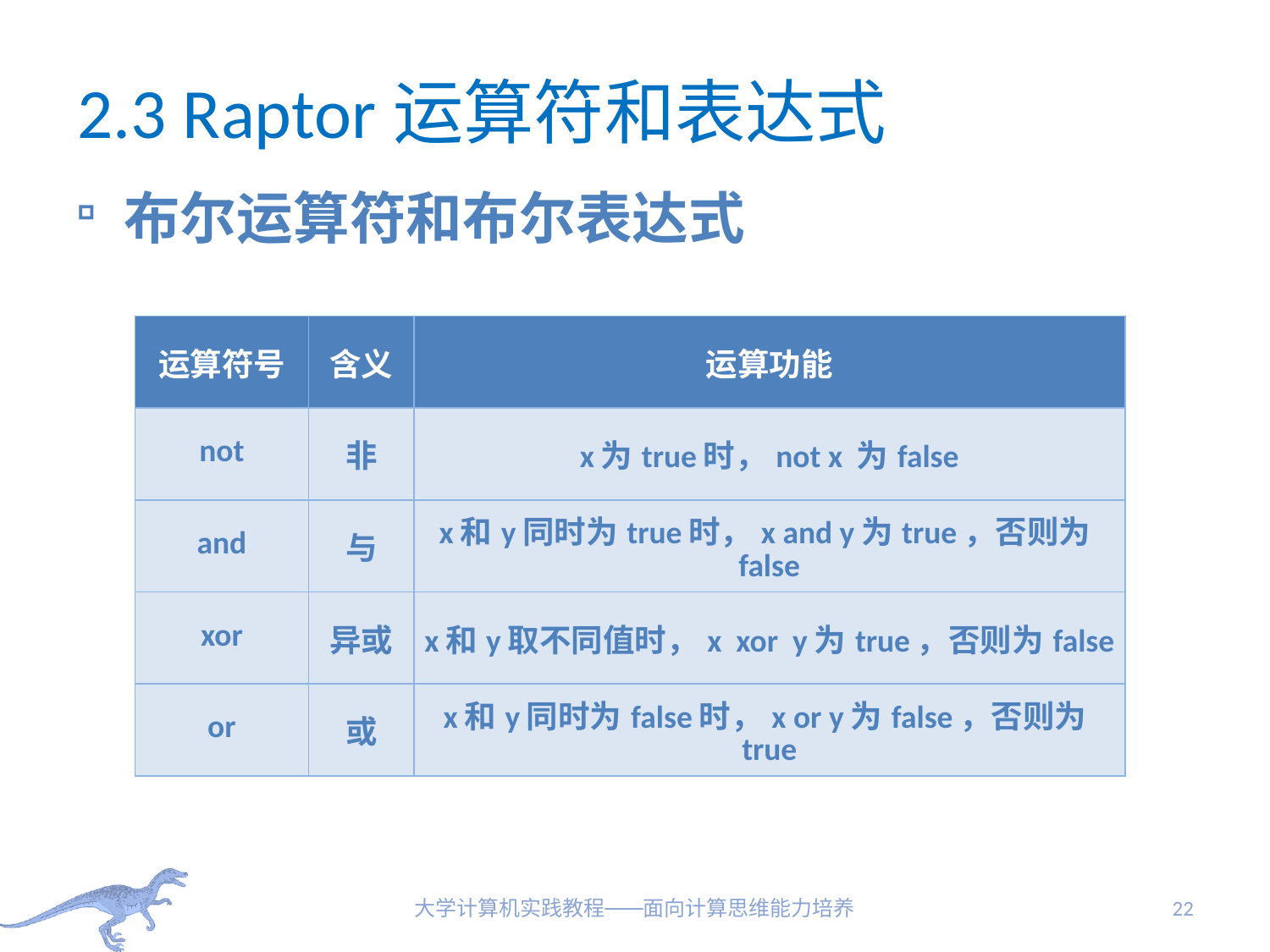

# 2.3 Raptor运算符和表达式
布尔运算符和布尔表达式
| 运算符号 | 含义 | 运算功能 |
| --- | --- | --- |
| not | 非 | x为true时，not x 为false |
| and | 与 | x和y同时为true时，x and y为true，否则为false |
| xor | 异或 | x和y取不同值时，x xor y为true，否则为false |
| or | 或 | x和y同时为false时，x or y为false，否则为true |
大学计算机实践教程——面向计算思维能力培养
22